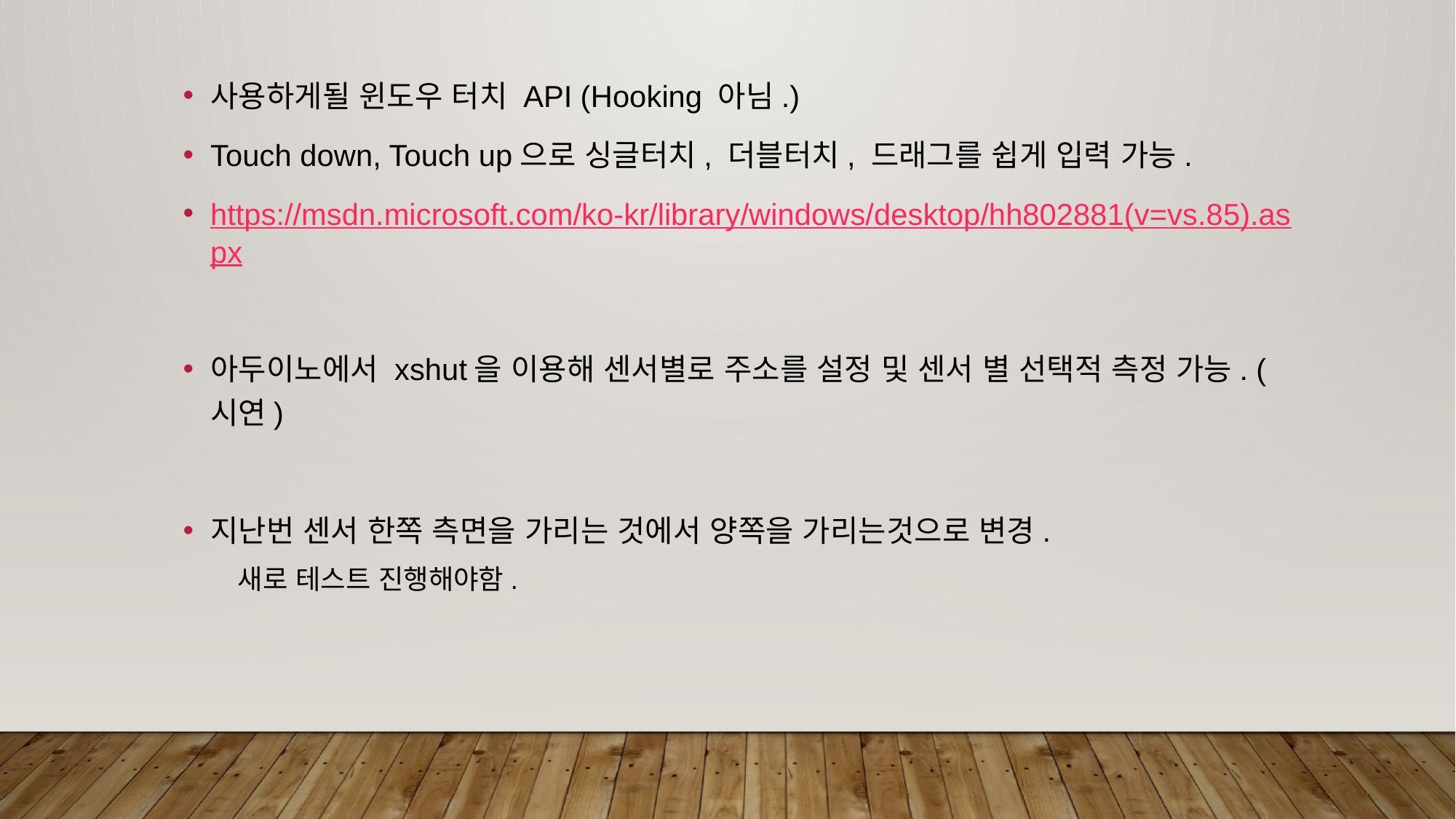

사용하게될 윈도우 터치 API (Hooking 아님.)
Touch down, Touch up으로 싱글터치, 더블터치, 드래그를 쉽게 입력 가능.
https://msdn.microsoft.com/ko-kr/library/windows/desktop/hh802881(v=vs.85).aspx

아두이노에서 xshut을 이용해 센서별로 주소를 설정 및 센서 별 선택적 측정 가능. (시연)

지난번 센서 한쪽 측면을 가리는 것에서 양쪽을 가리는것으로 변경.
새로 테스트 진행해야함.